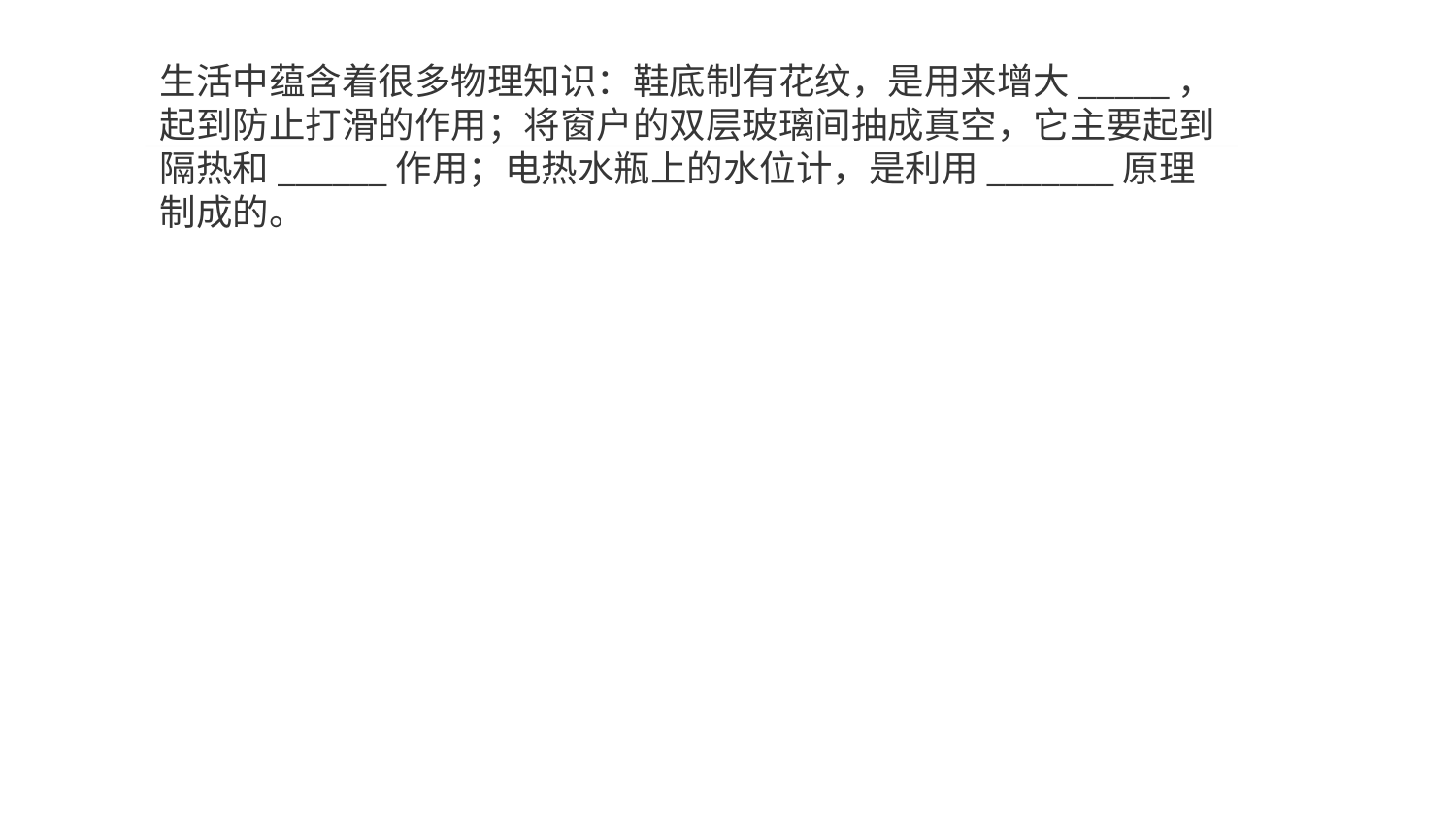

生活中蕴含着很多物理知识：鞋底制有花纹，是用来增大_____，起到防止打滑的作用；将窗户的双层玻璃间抽成真空，它主要起到隔热和______作用；电热水瓶上的水位计，是利用_______原理制成的。